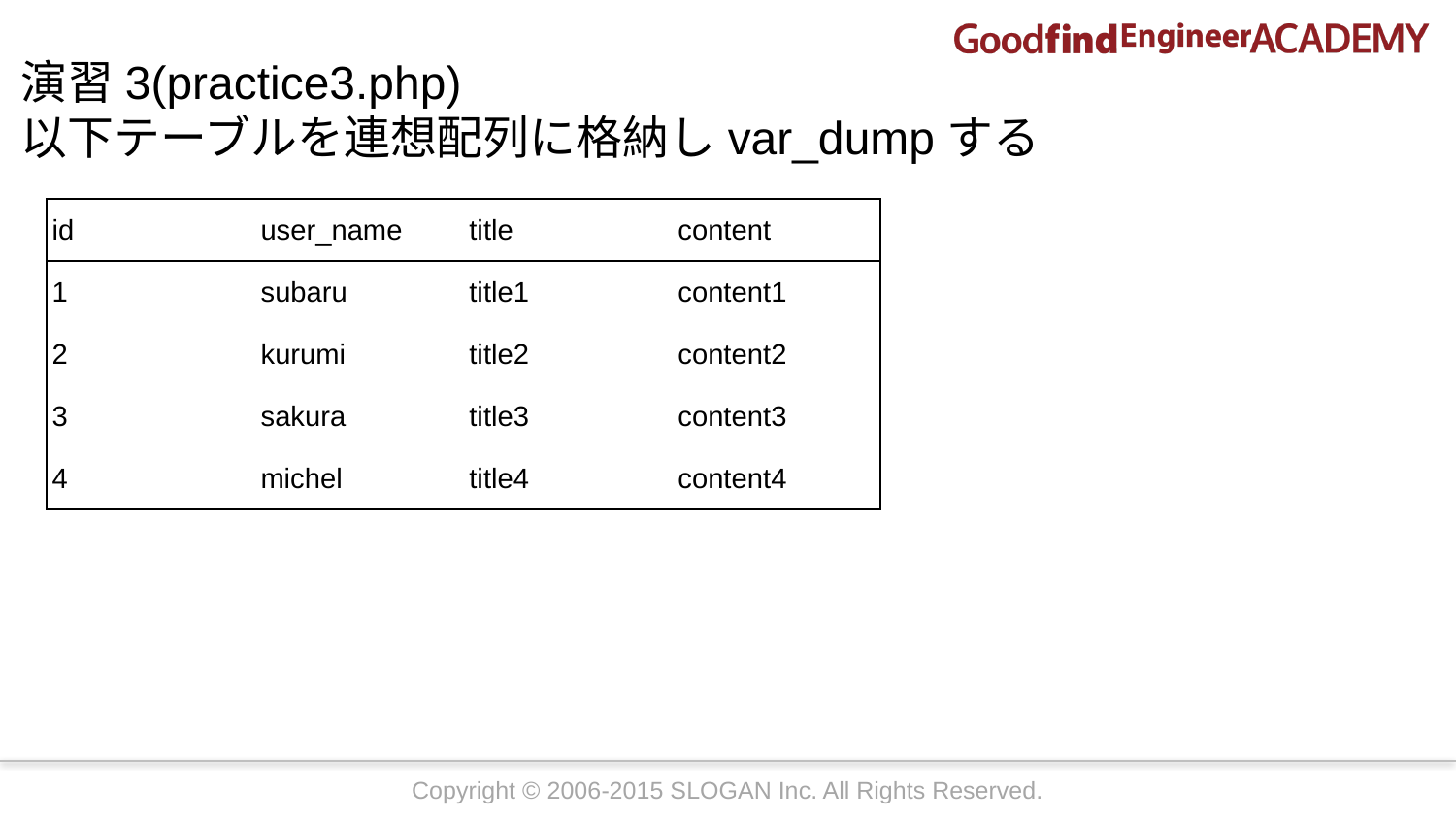

演習3(practice3.php)
以下テーブルを連想配列に格納しvar_dumpする
| id | user\_name | title | content |
| --- | --- | --- | --- |
| 1 | subaru | title1 | content1 |
| 2 | kurumi | title2 | content2 |
| 3 | sakura | title3 | content3 |
| 4 | michel | title4 | content4 |